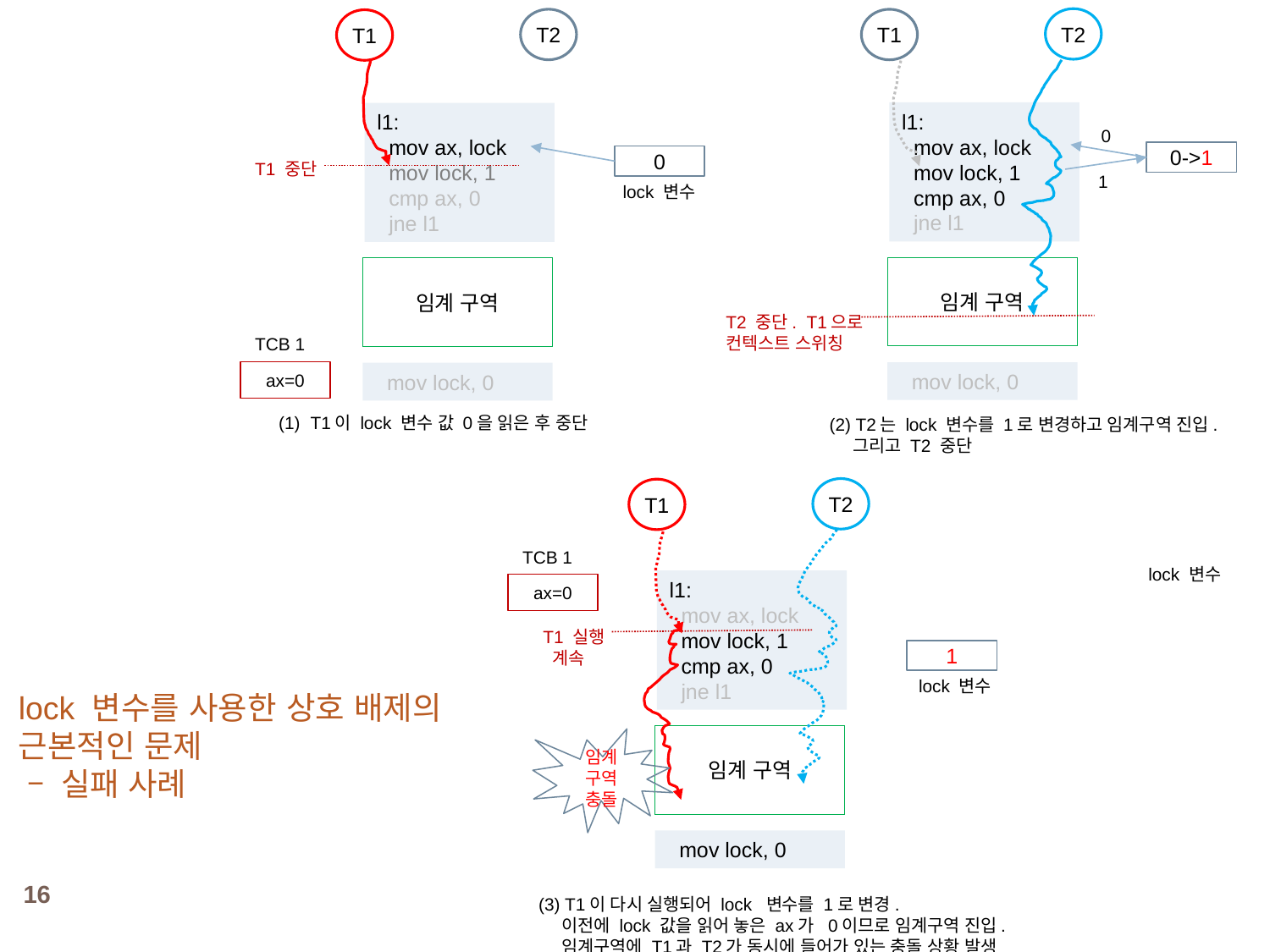

T2
T1

l1:
  mov ax, lock
  mov lock, 1
  cmp ax, 0
  jne l1
0
0->1
1

임계 구역

T2 중단.  T1으로
컨텍스트 스위칭
  mov lock, 0
(2) T2는 lock 변수를 1로 변경하고 임계구역 진입.
    그리고 T2 중단
T2
T1

l1:
  mov ax, lock
  mov lock, 1
  cmp ax, 0
  jne l1
0
T1 중단
lock 변수

임계 구역

TCB 1
ax=0
  mov lock, 0
T1이 lock 변수 값 0을 읽은 후 중단
T2
T1

TCB 1
l1:
  mov ax, lock
  mov lock, 1
  cmp ax, 0
  jne l1
ax=0
T1 실행
 계속

1
lock 변수

임계 구역

임계
구역 충돌
  mov lock, 0
(3) T1이 다시 실행되어 lock  변수를 1로 변경.
    이전에 lock 값을 읽어 놓은 ax가  0이므로 임계구역 진입.
    임계구역에 T1과 T2가 동시에 들어가 있는 충돌 상황 발생
lock 변수
lock 변수를 사용한 상호 배제의 근본적인 문제
 – 실패 사례
16